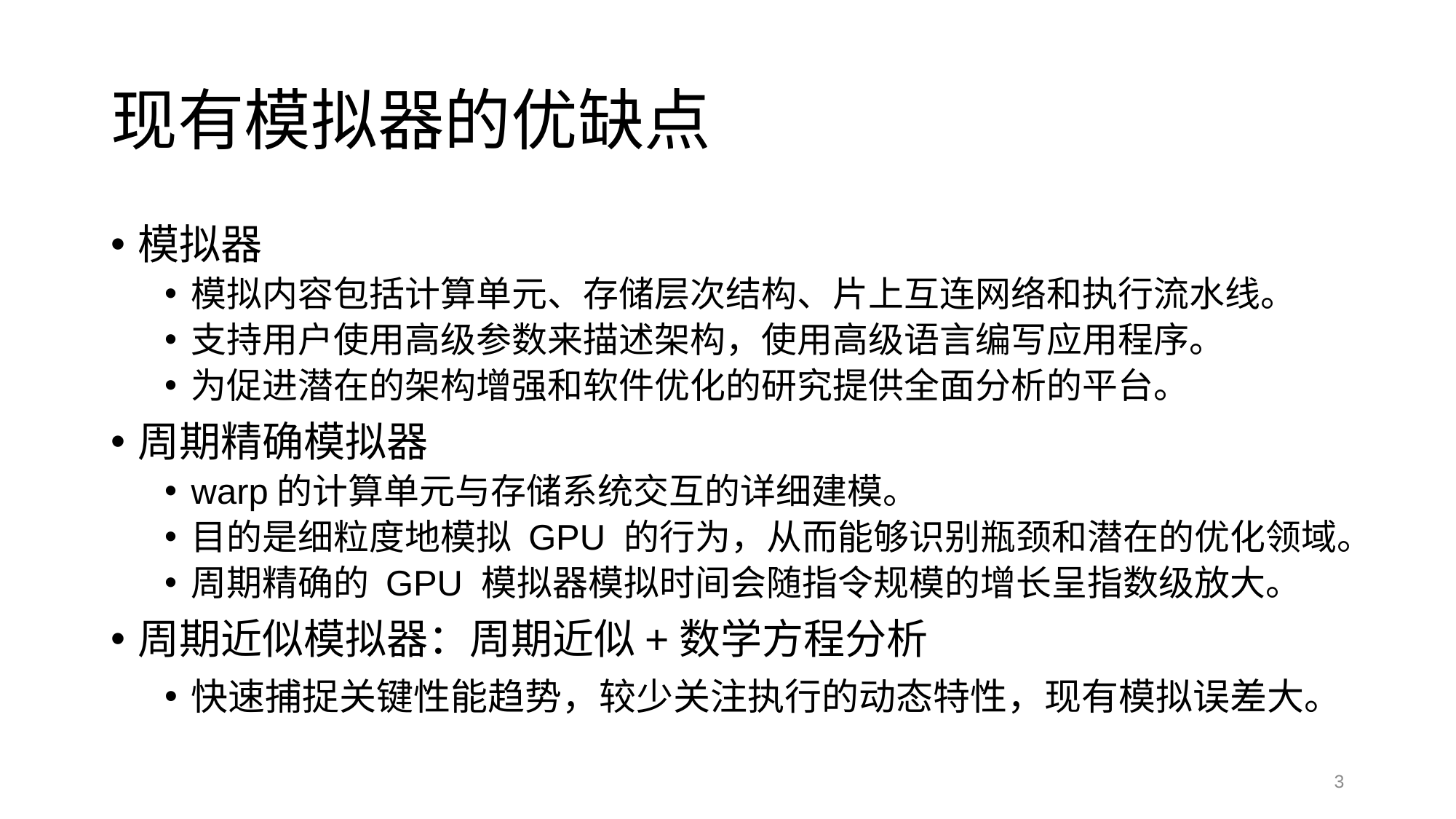

# 现有模拟器的优缺点
模拟器
模拟内容包括计算单元、存储层次结构、片上互连网络和执行流水线。
支持用户使用高级参数来描述架构，使用高级语言编写应用程序。
为促进潜在的架构增强和软件优化的研究提供全面分析的平台。
周期精确模拟器
warp的计算单元与存储系统交互的详细建模。
目的是细粒度地模拟 GPU 的行为，从而能够识别瓶颈和潜在的优化领域。
周期精确的 GPU 模拟器模拟时间会随指令规模的增长呈指数级放大。
周期近似模拟器：周期近似+数学方程分析
快速捕捉关键性能趋势，较少关注执行的动态特性，现有模拟误差大。
3